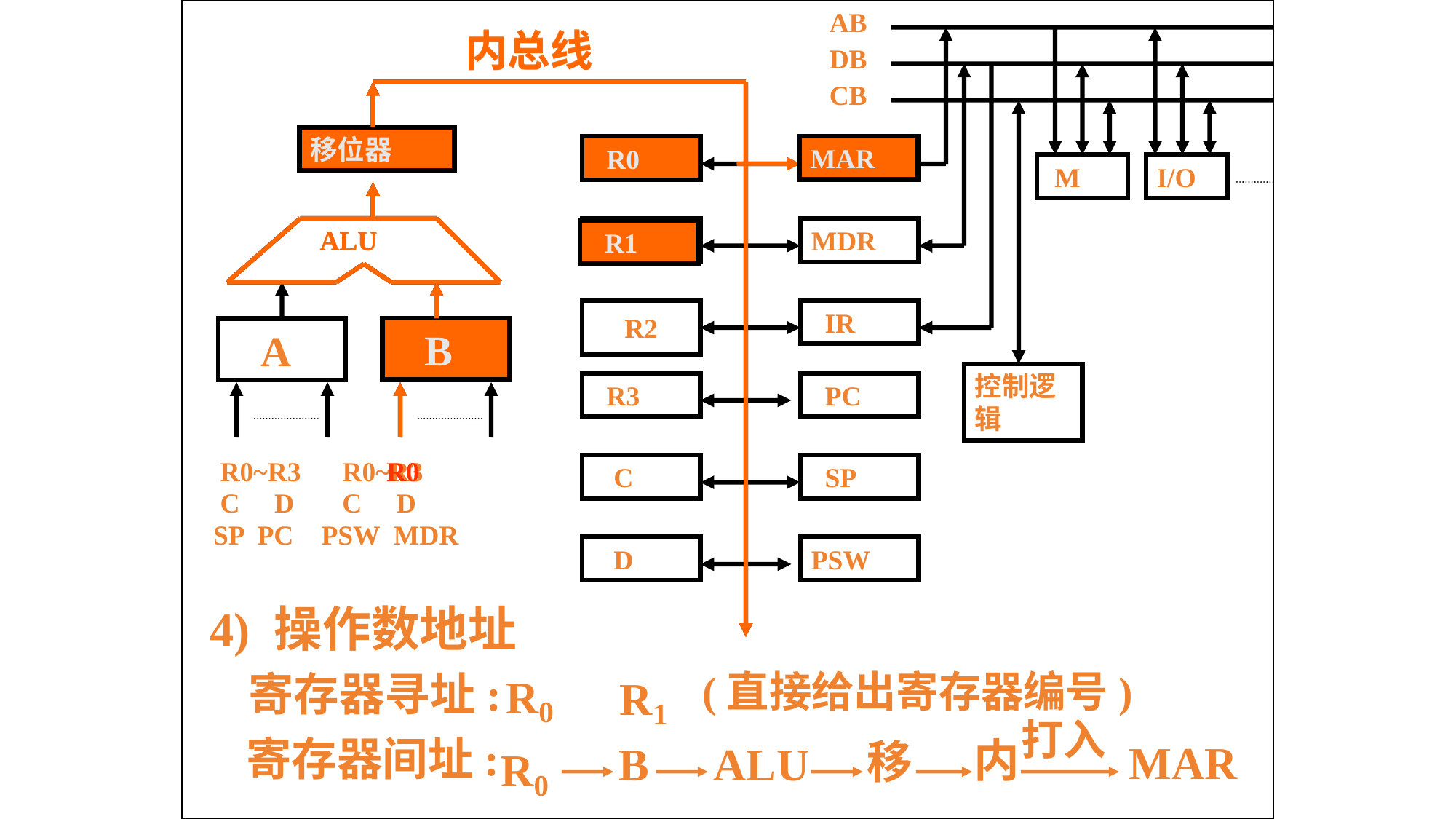

AB
内总线
内总线

DB

CB

移位器
移位器
MAR
  R0
  R0
MAR
 M
I/O

ALU

ALU
  R1
MDR
  R1

R2
  IR
  IR
   B
   A
   B

控制逻辑
  R3
  PC

  R0
    R0~R3      R0~R3
    C     D       C     D
   SP  PC    PSW  MDR
   C
  SP

   D
PSW

4) 操作数地址
R0
R1
(直接给出寄存器编号)
寄存器寻址:
打入
寄存器间址:
内
移
MAR
R0
B
ALU